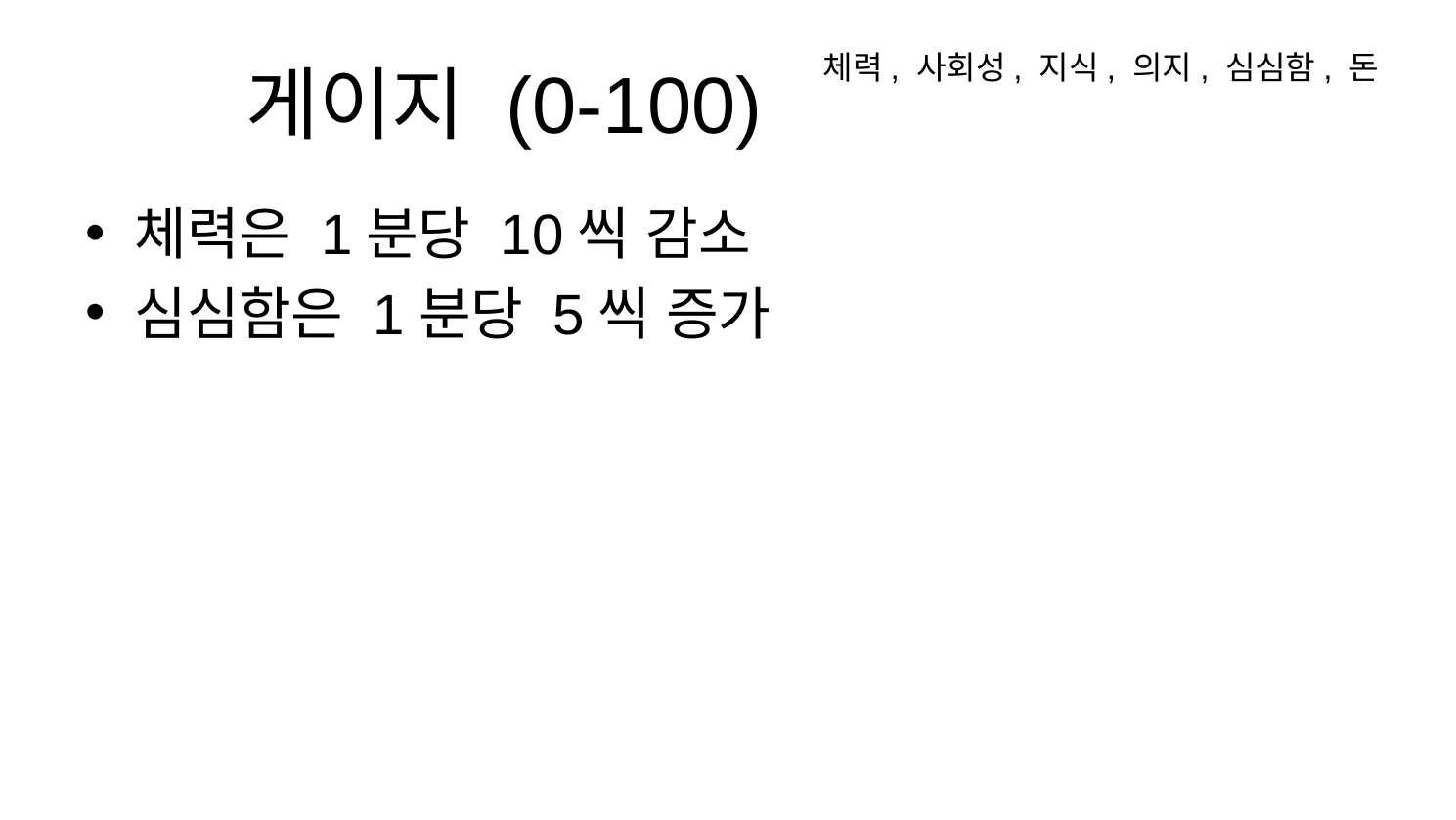

# 게이지 (0-100)
체력, 사회성, 지식, 의지, 심심함, 돈
체력은 1분당 10씩 감소
심심함은 1분당 5씩 증가